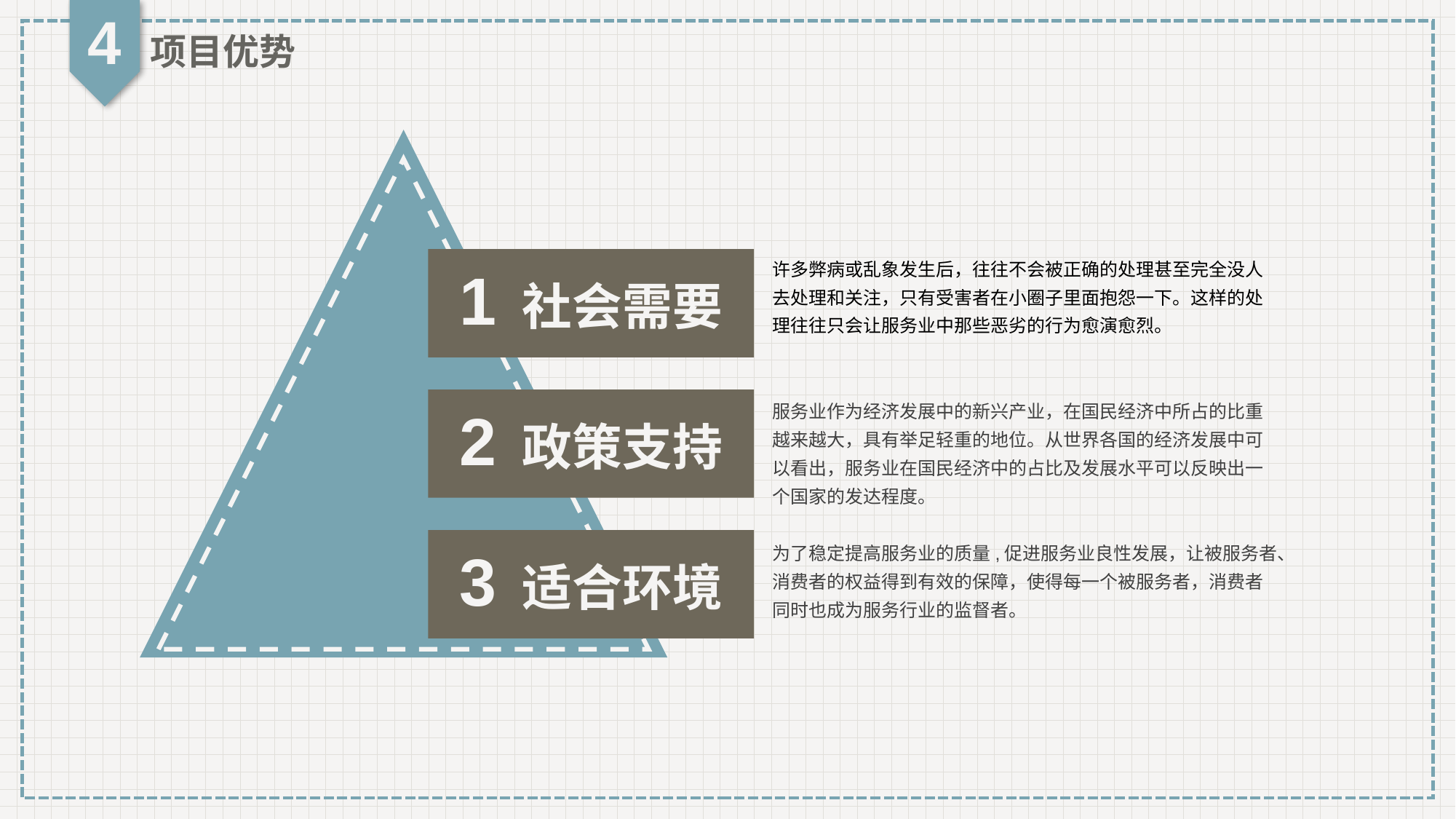

4
项目优势

许多弊病或乱象发生后，往往不会被正确的处理甚至完全没人去处理和关注，只有受害者在小圈子里面抱怨一下。这样的处理往往只会让服务业中那些恶劣的行为愈演愈烈。
1 社会需要
服务业作为经济发展中的新兴产业，在国民经济中所占的比重越来越大，具有举足轻重的地位。从世界各国的经济发展中可以看出，服务业在国民经济中的占比及发展水平可以反映出一个国家的发达程度。
2 政策支持
3 适合环境
为了稳定提高服务业的质量,促进服务业良性发展，让被服务者、消费者的权益得到有效的保障，使得每一个被服务者，消费者同时也成为服务行业的监督者。